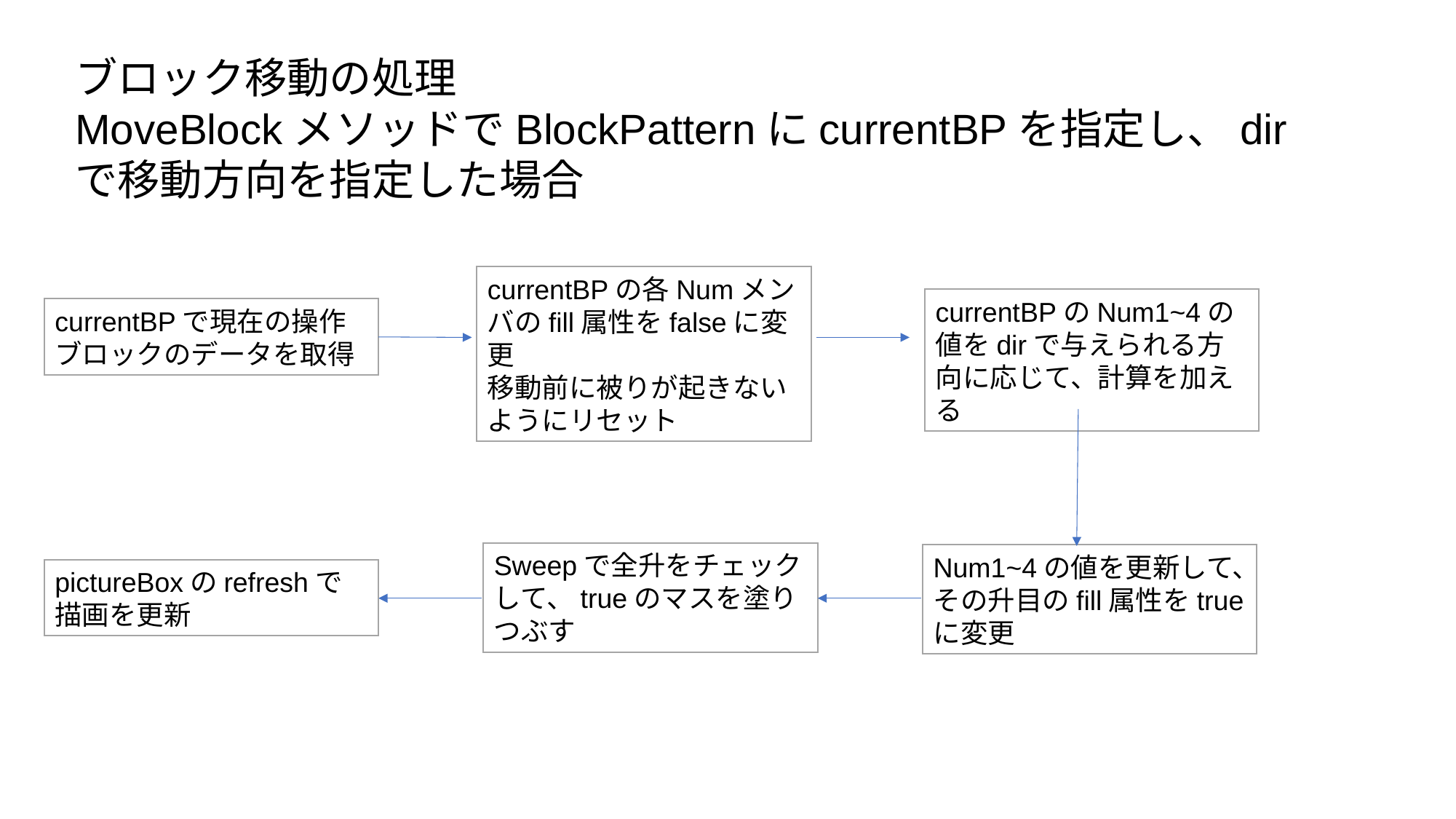

ブロック移動の処理
MoveBlockメソッドでBlockPatternにcurrentBPを指定し、dirで移動方向を指定した場合
currentBPの各Numメンバのfill属性をfalseに変更
移動前に被りが起きないようにリセット
currentBPのNum1~4の値をdirで与えられる方向に応じて、計算を加える
currentBPで現在の操作ブロックのデータを取得
Sweepで全升をチェックして、trueのマスを塗りつぶす
Num1~4の値を更新して、その升目のfill属性をtrueに変更
pictureBoxのrefreshで描画を更新